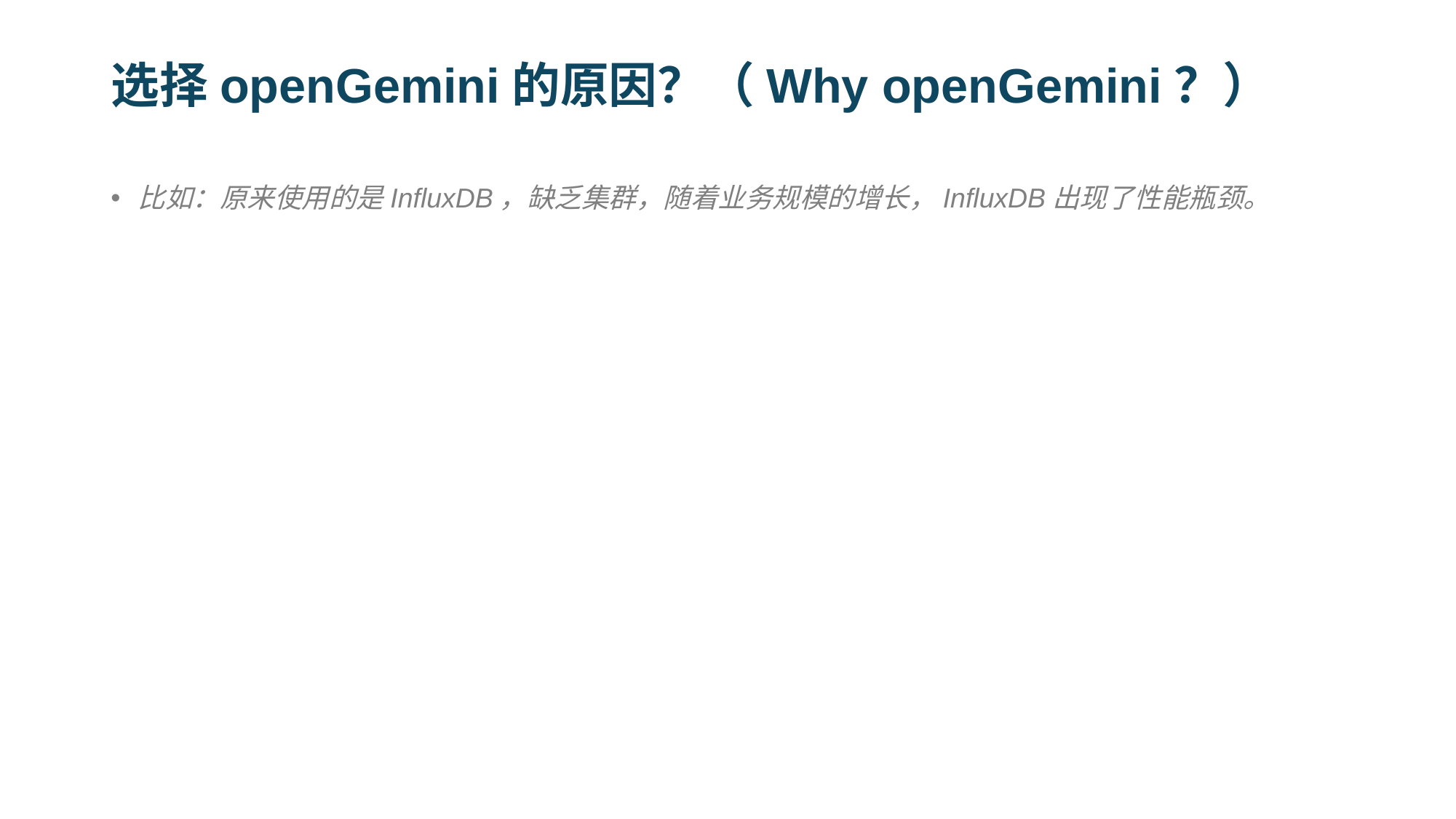

# 选择openGemini的原因？（Why openGemini？）
比如：原来使用的是InfluxDB，缺乏集群，随着业务规模的增长，InfluxDB出现了性能瓶颈。